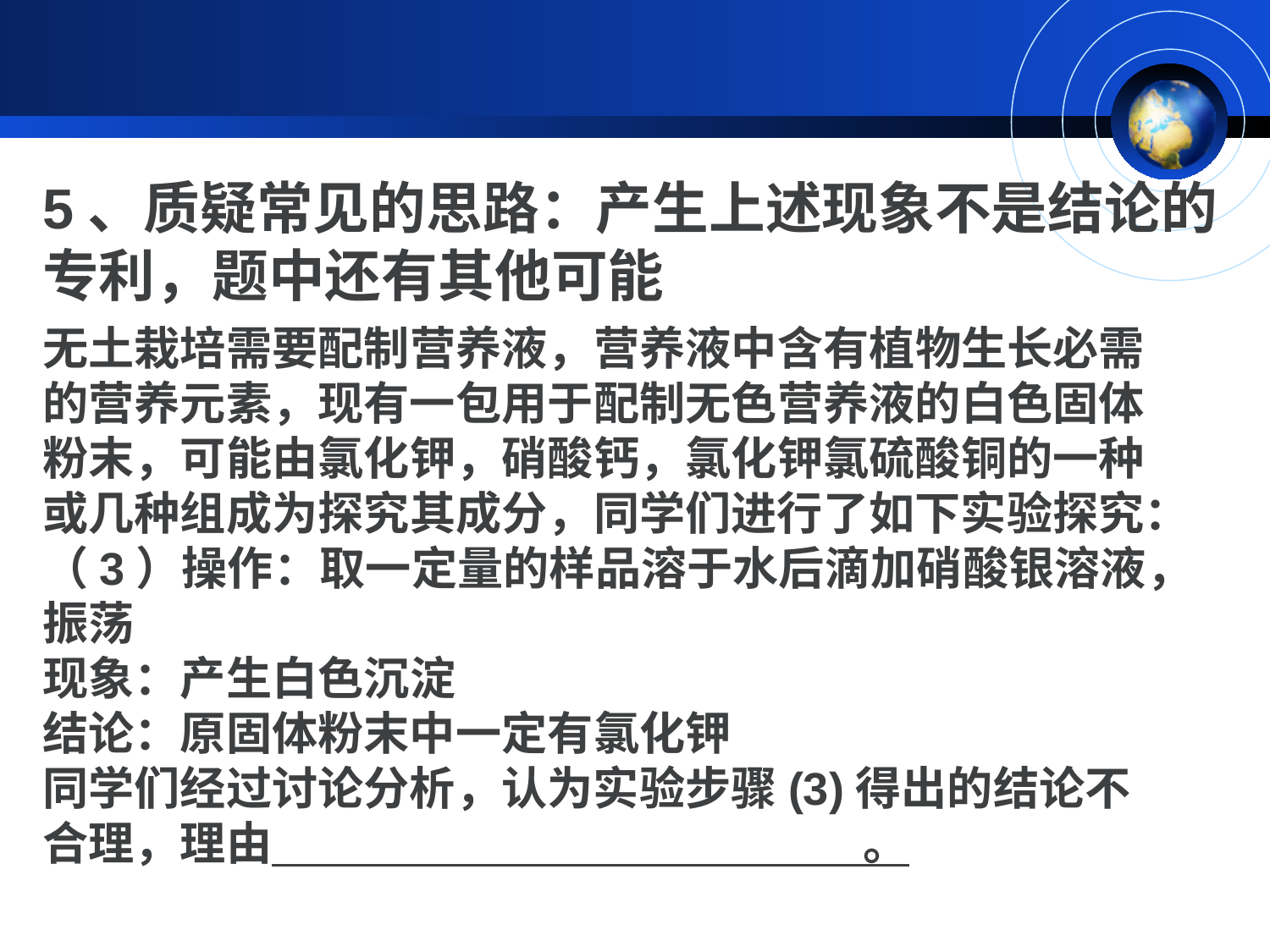

5、质疑常见的思路：产生上述现象不是结论的专利，题中还有其他可能
无土栽培需要配制营养液，营养液中含有植物生长必需的营养元素，现有一包用于配制无色营养液的白色固体粉末，可能由氯化钾，硝酸钙，氯化钾氯硫酸铜的一种或几种组成为探究其成分，同学们进行了如下实验探究：（3）操作：取一定量的样品溶于水后滴加硝酸银溶液，振荡
现象：产生白色沉淀
结论：原固体粉末中一定有氯化钾
同学们经过讨论分析，认为实验步骤(3)得出的结论不合理，理由                                                         。